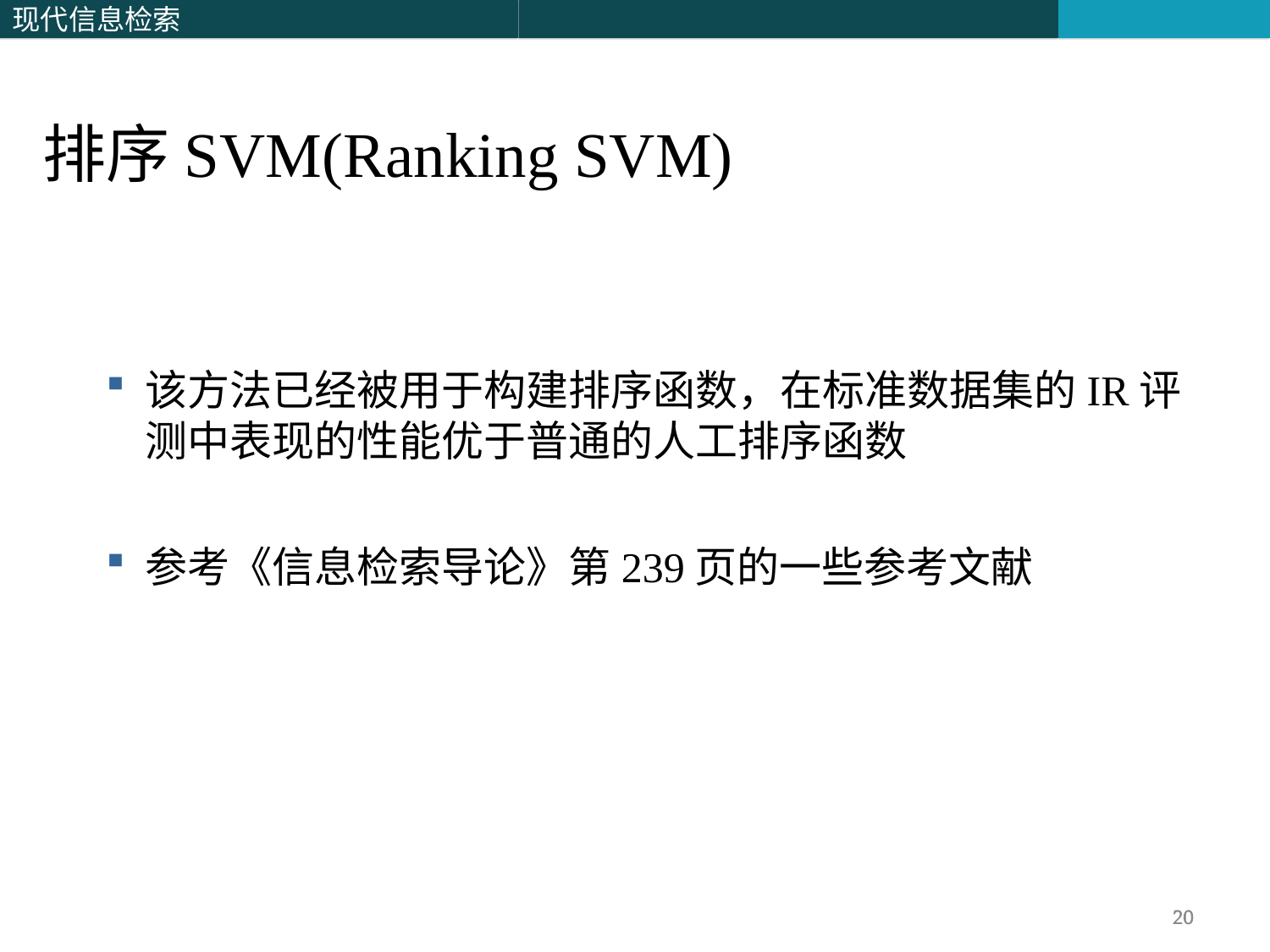

排序SVM(Ranking SVM)
该方法已经被用于构建排序函数，在标准数据集的IR评测中表现的性能优于普通的人工排序函数

参考《信息检索导论》第239页的一些参考文献

20
20